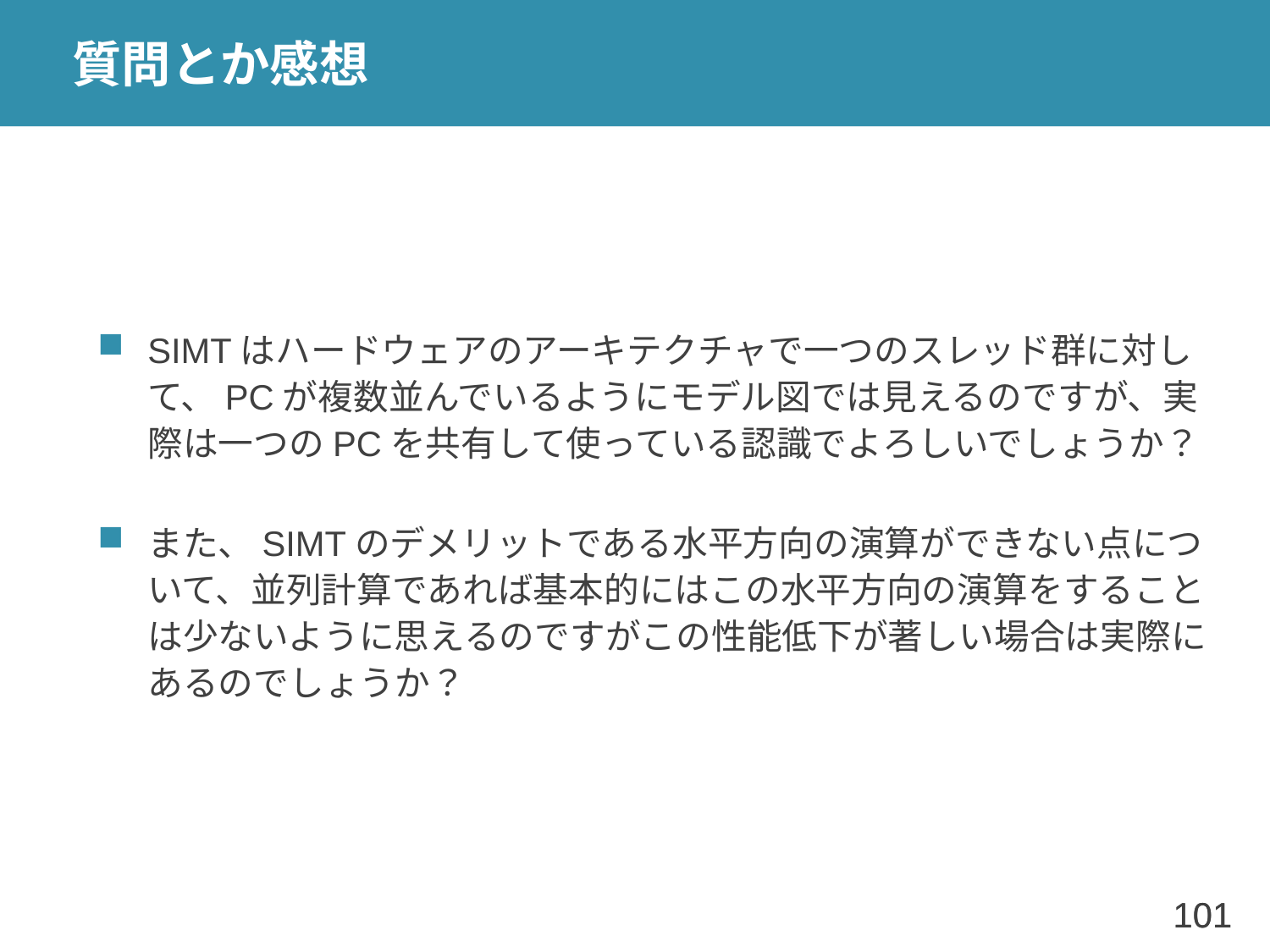

# 質問とか感想
SIMTはハードウェアのアーキテクチャで一つのスレッド群に対して、PCが複数並んでいるようにモデル図では見えるのですが、実際は一つのPCを共有して使っている認識でよろしいでしょうか？
また、SIMTのデメリットである水平方向の演算ができない点について、並列計算であれば基本的にはこの水平方向の演算をすることは少ないように思えるのですがこの性能低下が著しい場合は実際にあるのでしょうか？